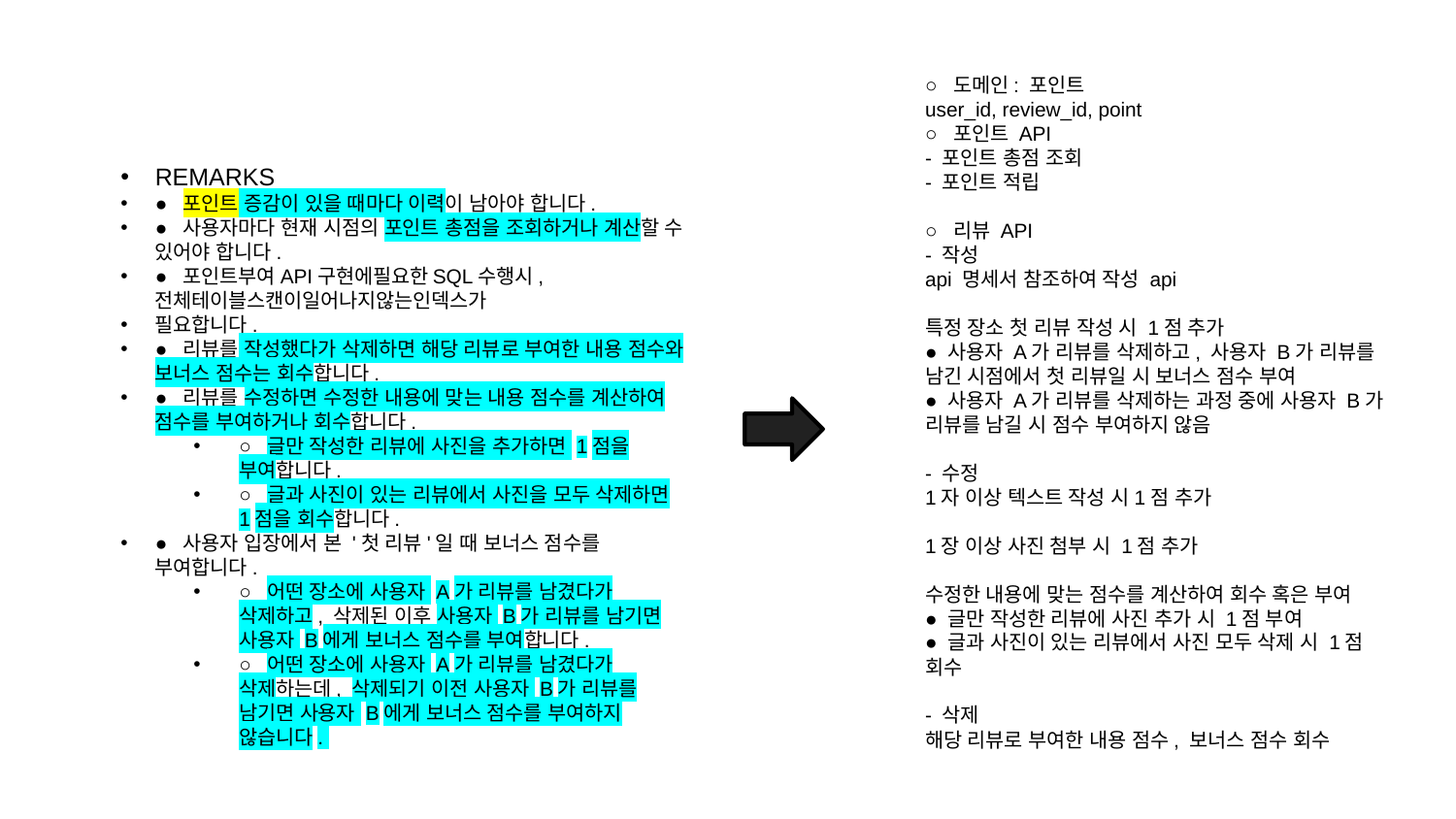

○  도메인: 포인트
user_id, review_id, point
○  포인트 API
- 포인트 총점 조회
- 포인트 적립

○  리뷰 API
- 작성
api 명세서 참조하여 작성 api

특정 장소 첫 리뷰 작성 시 1점 추가
● 사용자 A가 리뷰를 삭제하고, 사용자 B가 리뷰를 남긴 시점에서 첫 리뷰일 시 보너스 점수 부여
● 사용자 A가 리뷰를 삭제하는 과정 중에 사용자 B가 리뷰를 남길 시 점수 부여하지 않음

- 수정
1자 이상 텍스트 작성 시1점 추가

1장 이상 사진 첨부 시 1점 추가

수정한 내용에 맞는 점수를 계산하여 회수 혹은 부여
● 글만 작성한 리뷰에 사진 추가 시 1점 부여
● 글과 사진이 있는 리뷰에서 사진 모두 삭제 시 1점 회수

- 삭제
해당 리뷰로 부여한 내용 점수, 보너스 점수 회수

REMARKS
●  포인트 증감이 있을 때마다 이력이 남아야 합니다.
●  사용자마다 현재 시점의 포인트 총점을 조회하거나 계산할 수 있어야 합니다.
●  포인트부여API구현에필요한SQL수행시,전체테이블스캔이일어나지않는인덱스가
필요합니다.
●  리뷰를 작성했다가 삭제하면 해당 리뷰로 부여한 내용 점수와 보너스 점수는 회수합니다.
●  리뷰를 수정하면 수정한 내용에 맞는 내용 점수를 계산하여 점수를 부여하거나 회수합니다.
○  글만 작성한 리뷰에 사진을 추가하면 1점을 부여합니다.
○  글과 사진이 있는 리뷰에서 사진을 모두 삭제하면 1점을 회수합니다.
●  사용자 입장에서 본 '첫 리뷰'일 때 보너스 점수를 부여합니다.
○  어떤 장소에 사용자 A가 리뷰를 남겼다가 삭제하고, 삭제된 이후 사용자 B가 리뷰를 남기면 사용자 B에게 보너스 점수를 부여합니다.
○  어떤 장소에 사용자 A가 리뷰를 남겼다가 삭제하는데, 삭제되기 이전 사용자 B가 리뷰를 남기면 사용자 B에게 보너스 점수를 부여하지 않습니다.